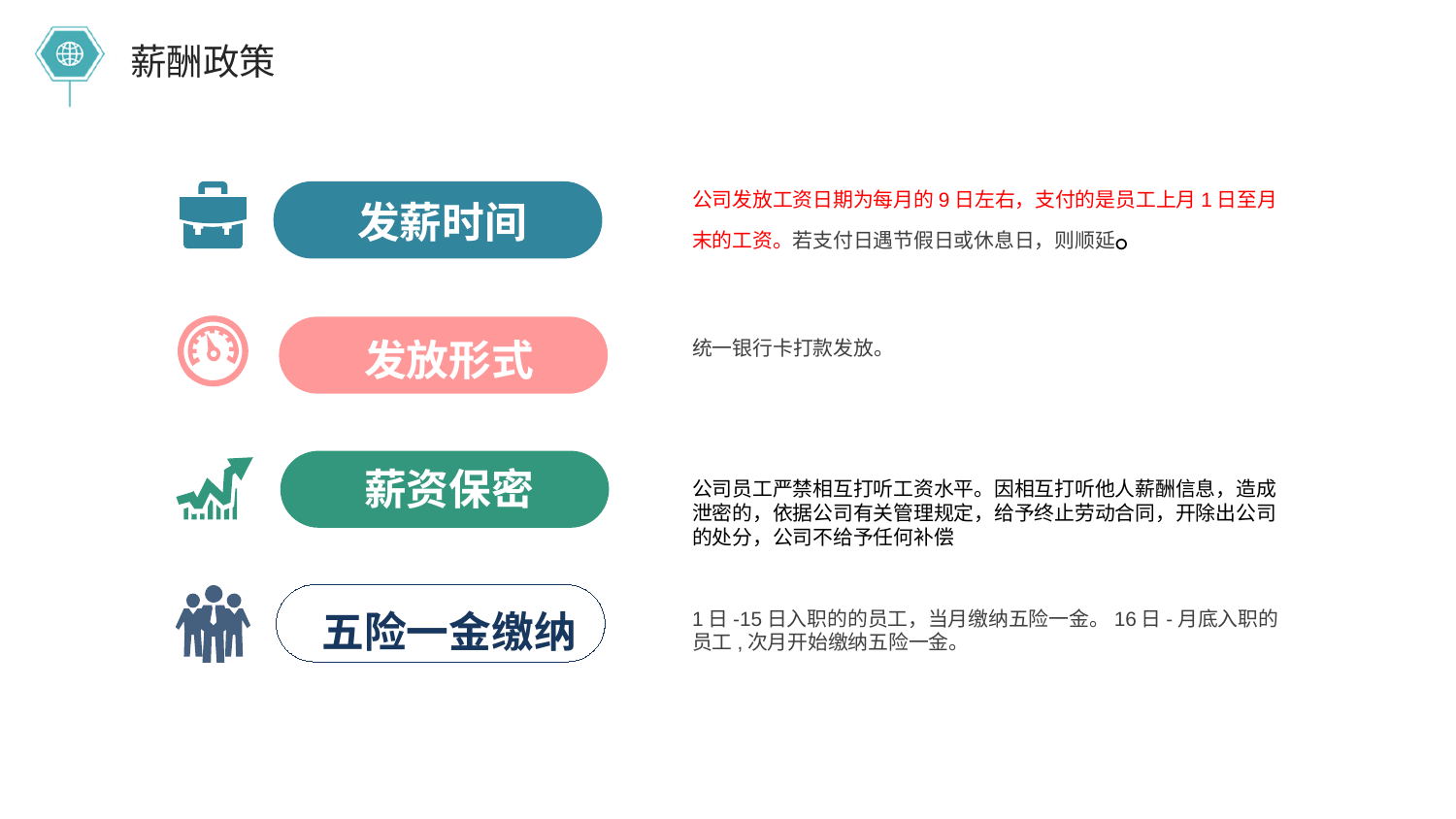

薪酬政策
公司发放工资日期为每月的9日左右，支付的是员工上月1日至月末的工资。若支付日遇节假日或休息日，则顺延。

发薪时间

发放形式
统一银行卡打款发放。

薪资保密
公司员工严禁相互打听工资水平。因相互打听他人薪酬信息，造成泄密的，依据公司有关管理规定，给予终止劳动合同，开除出公司的处分，公司不给予任何补偿

五险一金缴纳
1日-15日入职的的员工，当月缴纳五险一金。16日-月底入职的员工,次月开始缴纳五险一金。